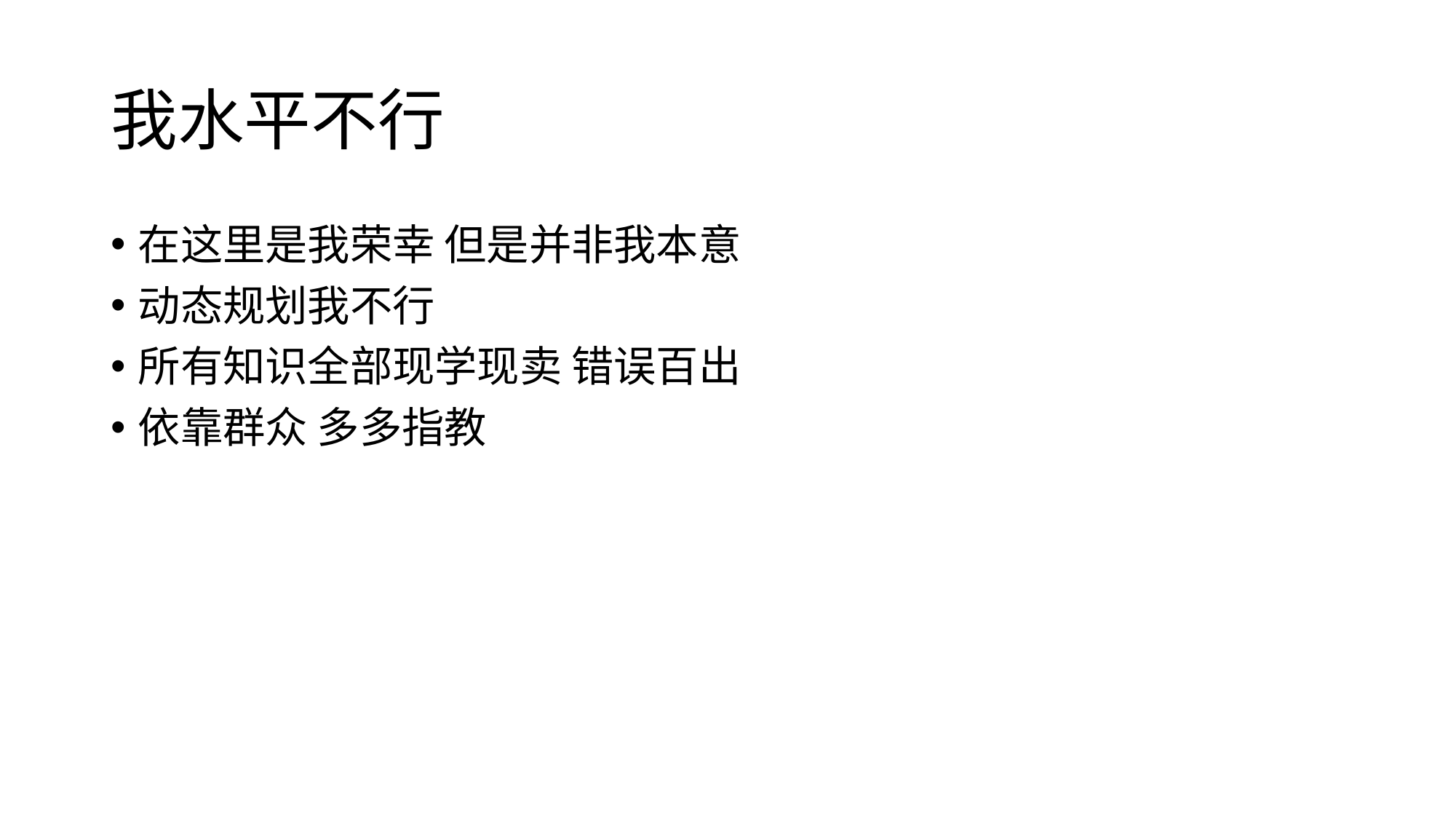

# 我水平不行
在这里是我荣幸 但是并非我本意
动态规划我不行
所有知识全部现学现卖 错误百出
依靠群众 多多指教